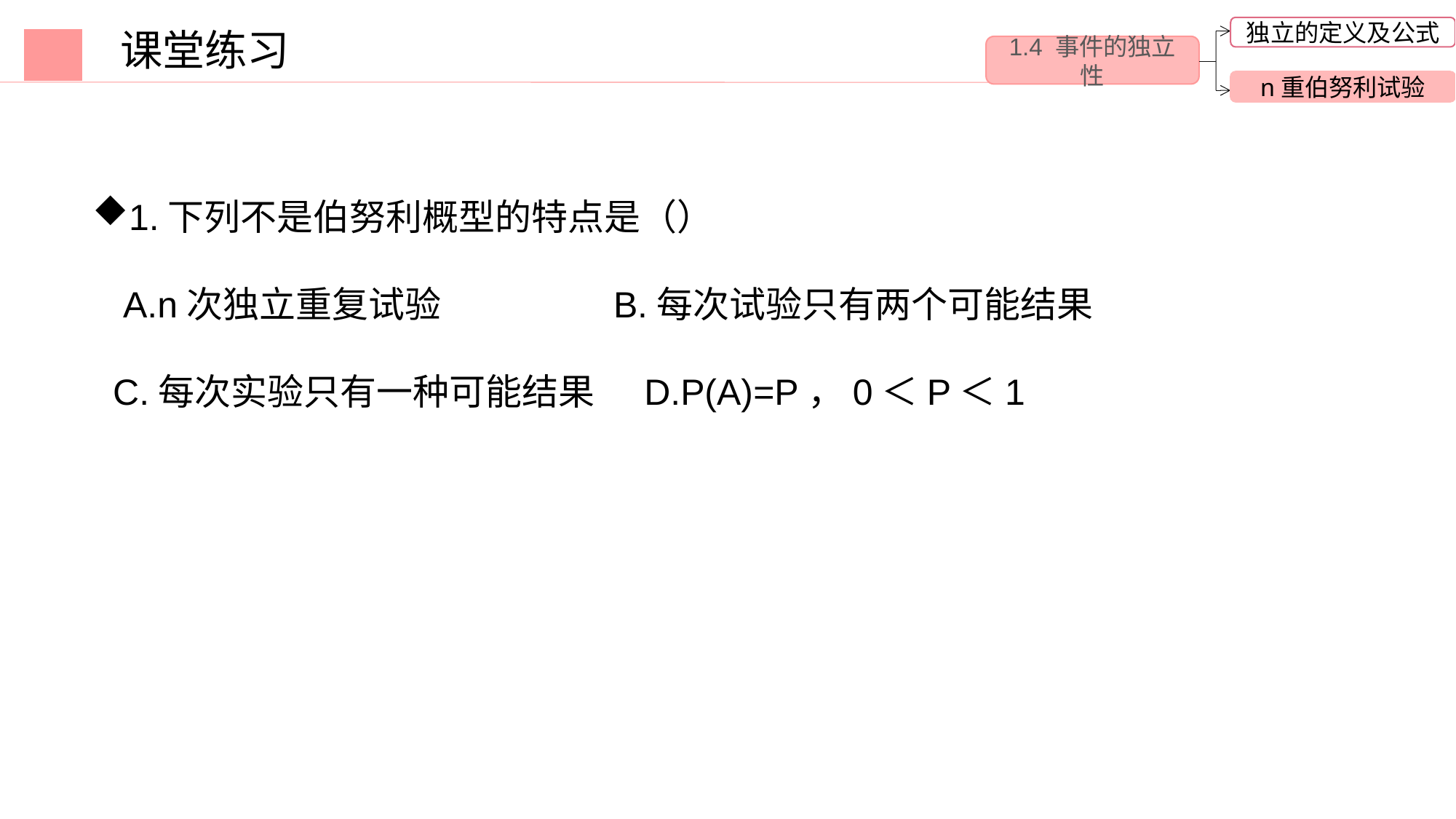

独立的定义及公式

1.4 事件的独立性
n重伯努利试验
课堂练习

1.下列不是伯努利概型的特点是（）
   A.n次独立重复试验                    B.每次试验只有两个可能结果
  C.每次实验只有一种可能结果     D.P(A)=P，0＜P＜1